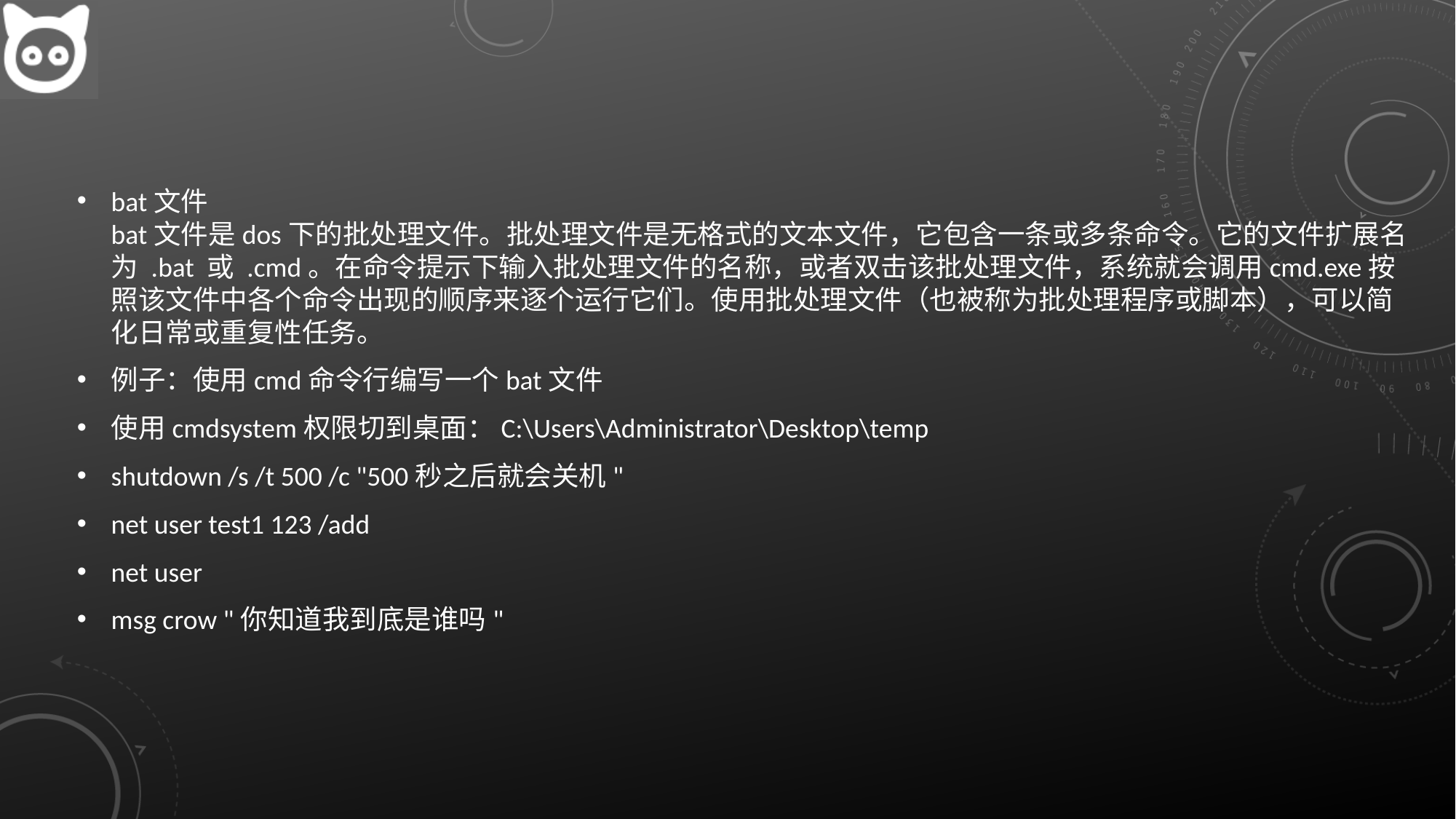

# bat文件
bat文件
bat文件是dos下的批处理文件。批处理文件是无格式的文本文件，它包含一条或多条命令。它的文件扩展名为 .bat 或 .cmd。在命令提示下输入批处理文件的名称，或者双击该批处理文件，系统就会调用cmd.exe按照该文件中各个命令出现的顺序来逐个运行它们。使用批处理文件（也被称为批处理程序或脚本），可以简化日常或重复性任务。
例子：使用cmd命令行编写一个bat文件
使用cmdsystem权限切到桌面：C:\Users\Administrator\Desktop\temp
shutdown /s /t 500 /c "500秒之后就会关机"
net user test1 123 /add
net user
msg crow "你知道我到底是谁吗"